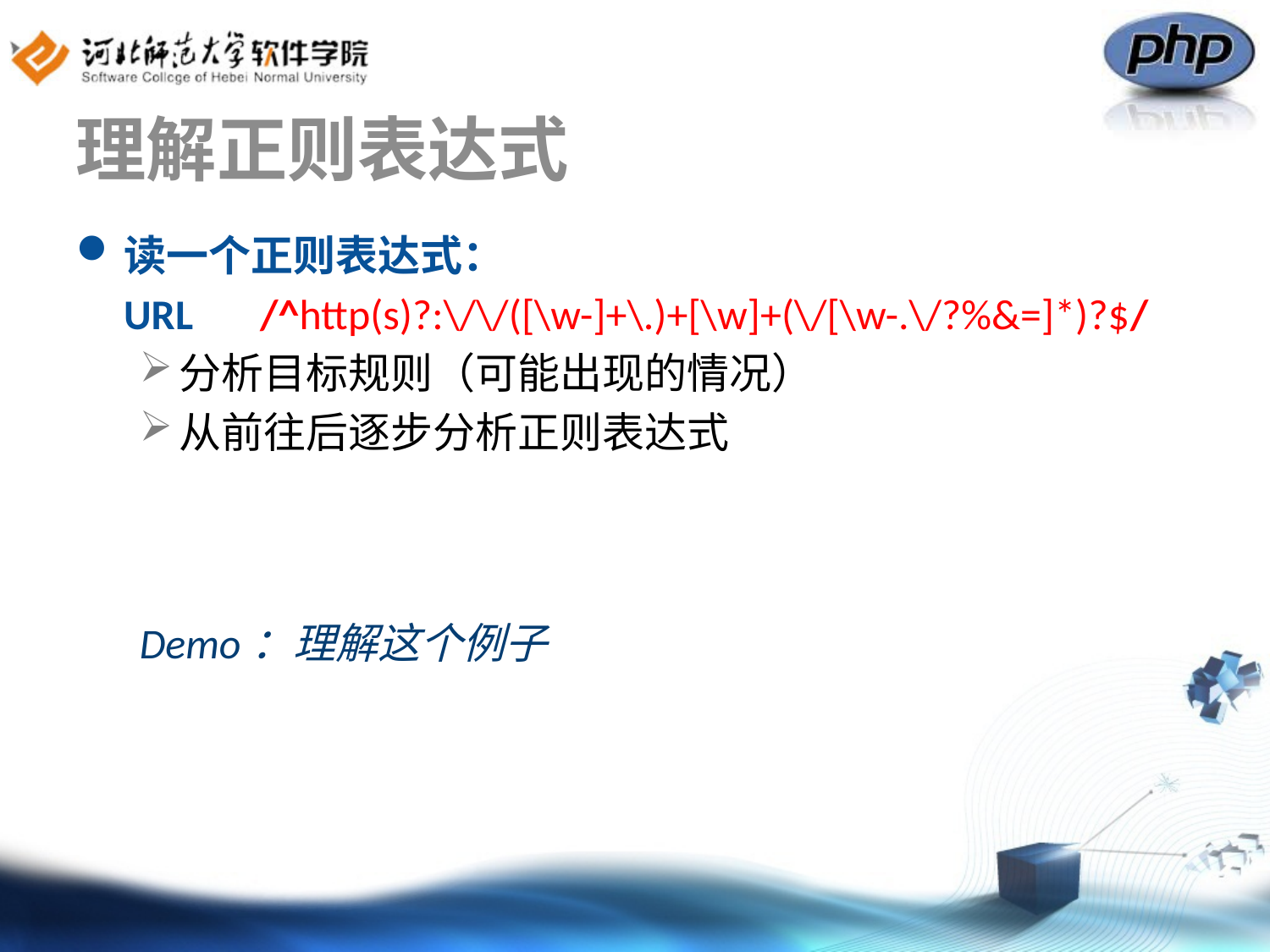

# 理解正则表达式
读一个正则表达式：
     URL       /^http(s)?:\/\/([\w-]+\.)+[\w]+(\/[\w-.\/?%&=]*)?$/
分析目标规则（可能出现的情况）
从前往后逐步分析正则表达式

Demo：理解这个例子